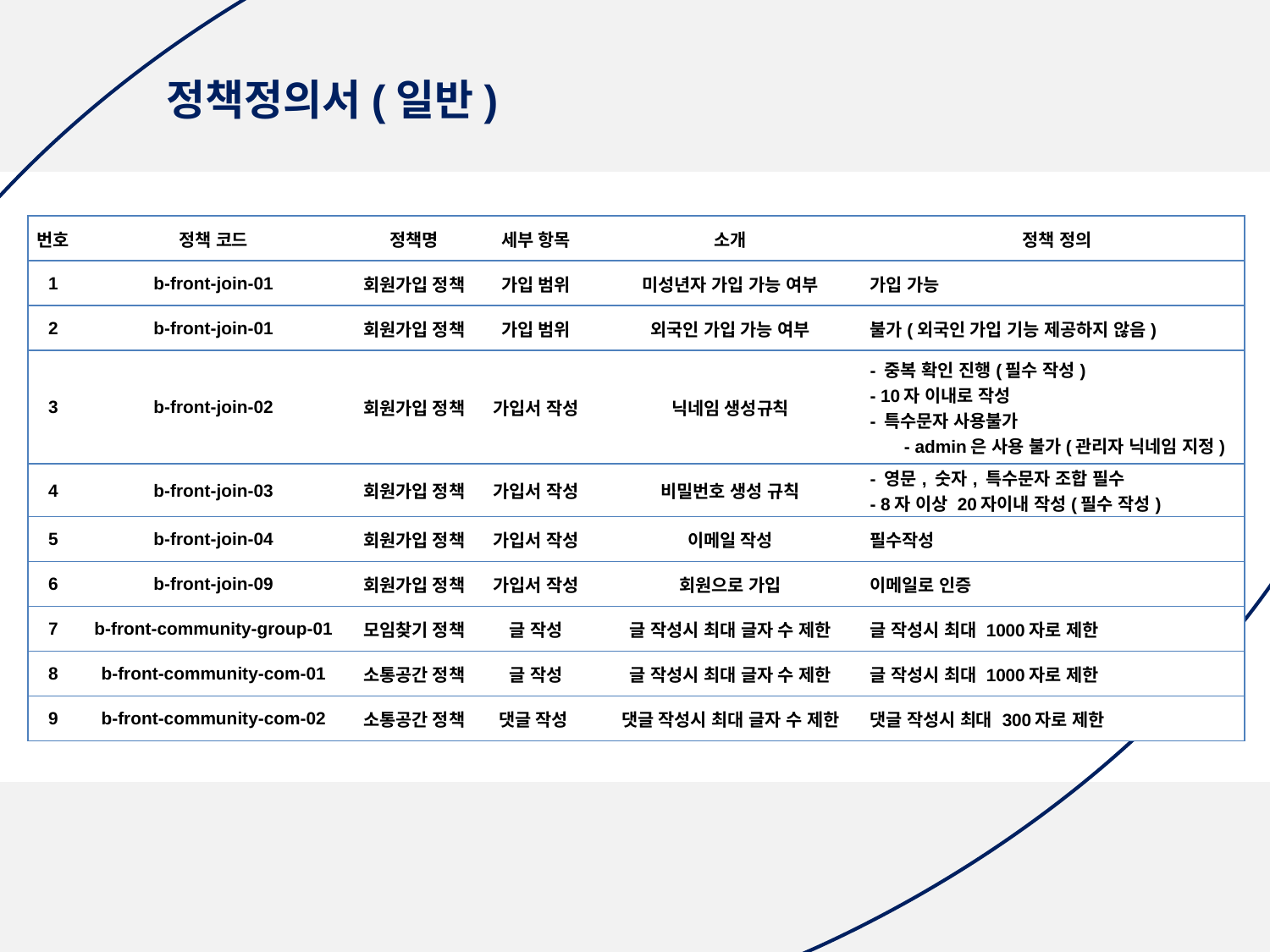

정책정의서(일반)
| 번호 | 정책 코드 | 정책명 | 세부 항목 | 소개 | 정책 정의 |
| --- | --- | --- | --- | --- | --- |
| 1 | b-front-join-01 | 회원가입 정책 | 가입 범위 | 미성년자 가입 가능 여부 | 가입 가능 |
| 2 | b-front-join-01 | 회원가입 정책 | 가입 범위 | 외국인 가입 가능 여부 | 불가(외국인 가입 기능 제공하지 않음) |
| 3 | b-front-join-02 | 회원가입 정책 | 가입서 작성 | 닉네임 생성규칙 | - 중복 확인 진행(필수 작성) - 10자 이내로 작성 - 특수문자 사용불가 - admin은 사용 불가(관리자 닉네임 지정) |
| 4 | b-front-join-03 | 회원가입 정책 | 가입서 작성 | 비밀번호 생성 규칙 | - 영문, 숫자, 특수문자 조합 필수 - 8자 이상 20자이내 작성(필수 작성) |
| 5 | b-front-join-04 | 회원가입 정책 | 가입서 작성 | 이메일 작성 | 필수작성 |
| 6 | b-front-join-09 | 회원가입 정책 | 가입서 작성 | 회원으로 가입 | 이메일로 인증 |
| 7 | b-front-community-group-01 | 모임찾기 정책 | 글 작성 | 글 작성시 최대 글자 수 제한 | 글 작성시 최대 1000자로 제한 |
| 8 | b-front-community-com-01 | 소통공간 정책 | 글 작성 | 글 작성시 최대 글자 수 제한 | 글 작성시 최대 1000자로 제한 |
| 9 | b-front-community-com-02 | 소통공간 정책 | 댓글 작성 | 댓글 작성시 최대 글자 수 제한 | 댓글 작성시 최대 300자로 제한 |